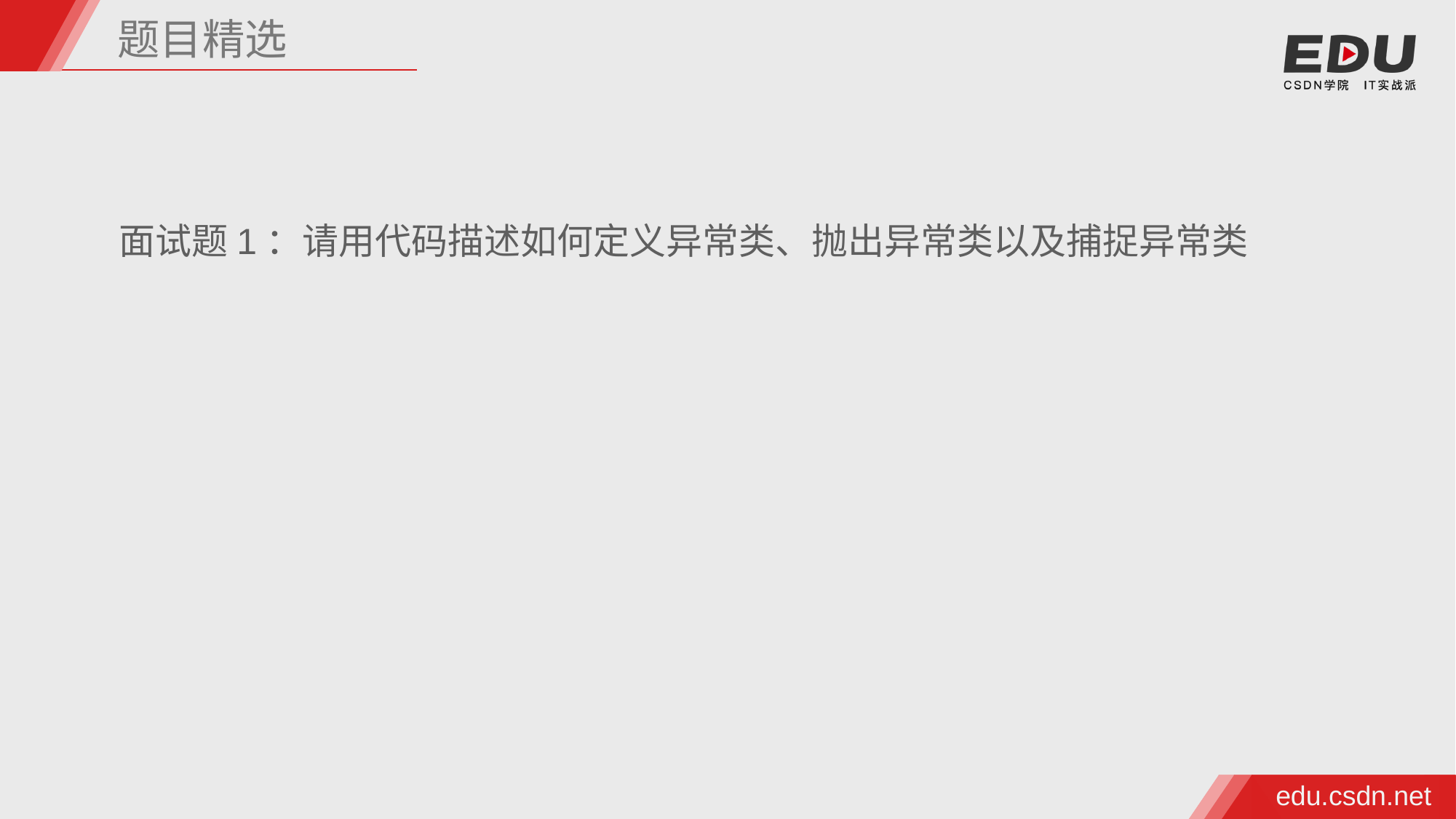

题目精选
面试题1：请用代码描述如何定义异常类、抛出异常类以及捕捉异常类
edu.csdn.net